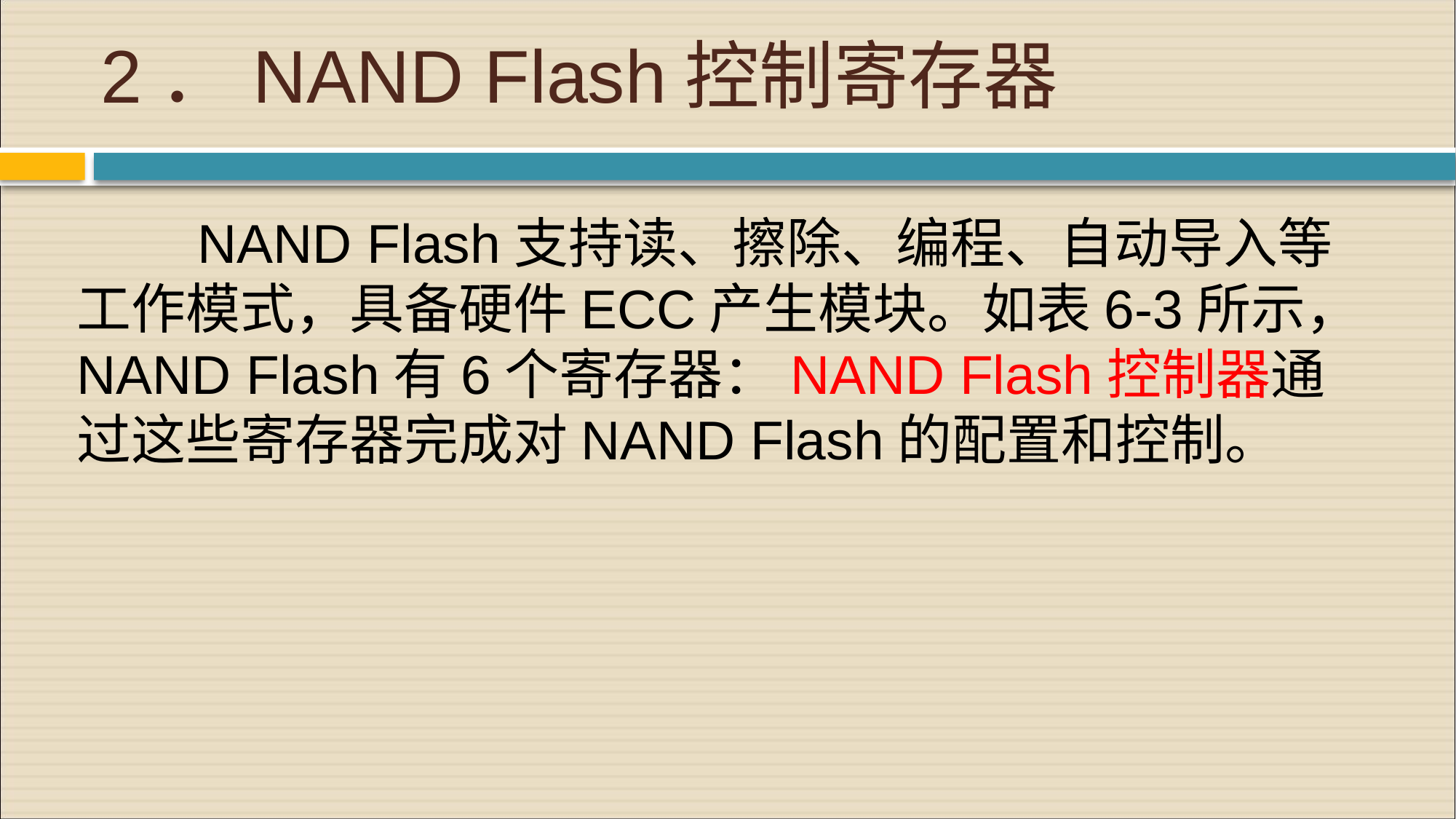

# 2．NAND Flash控制寄存器
        NAND Flash支持读、擦除、编程、自动导入等工作模式，具备硬件ECC产生模块。如表6-3所示，NAND Flash有6个寄存器：NAND Flash控制器通过这些寄存器完成对NAND Flash的配置和控制。